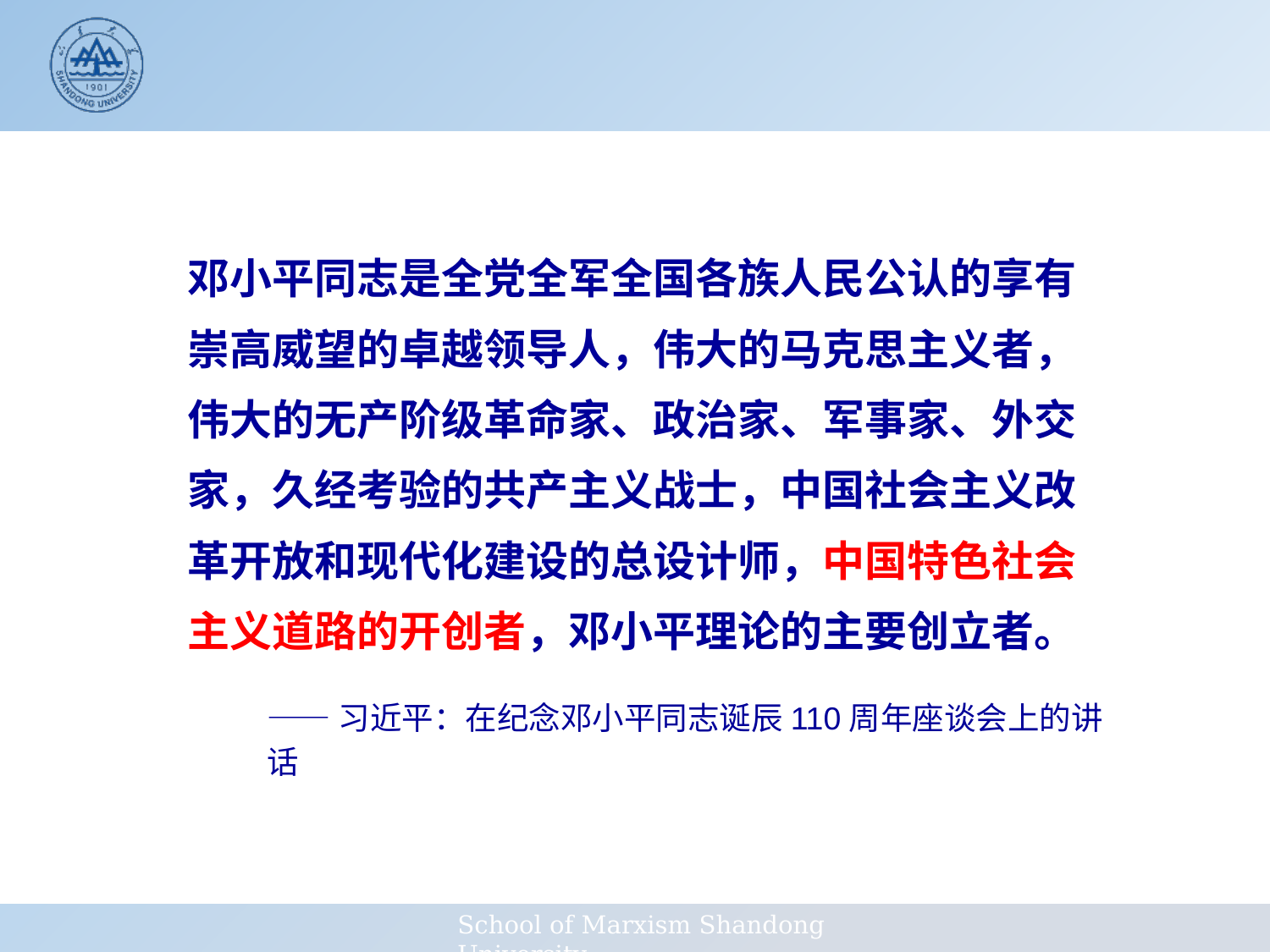

邓小平同志是全党全军全国各族人民公认的享有崇高威望的卓越领导人，伟大的马克思主义者，伟大的无产阶级革命家、政治家、军事家、外交家，久经考验的共产主义战士，中国社会主义改革开放和现代化建设的总设计师，中国特色社会主义道路的开创者，邓小平理论的主要创立者。
——习近平：在纪念邓小平同志诞辰110周年座谈会上的讲话